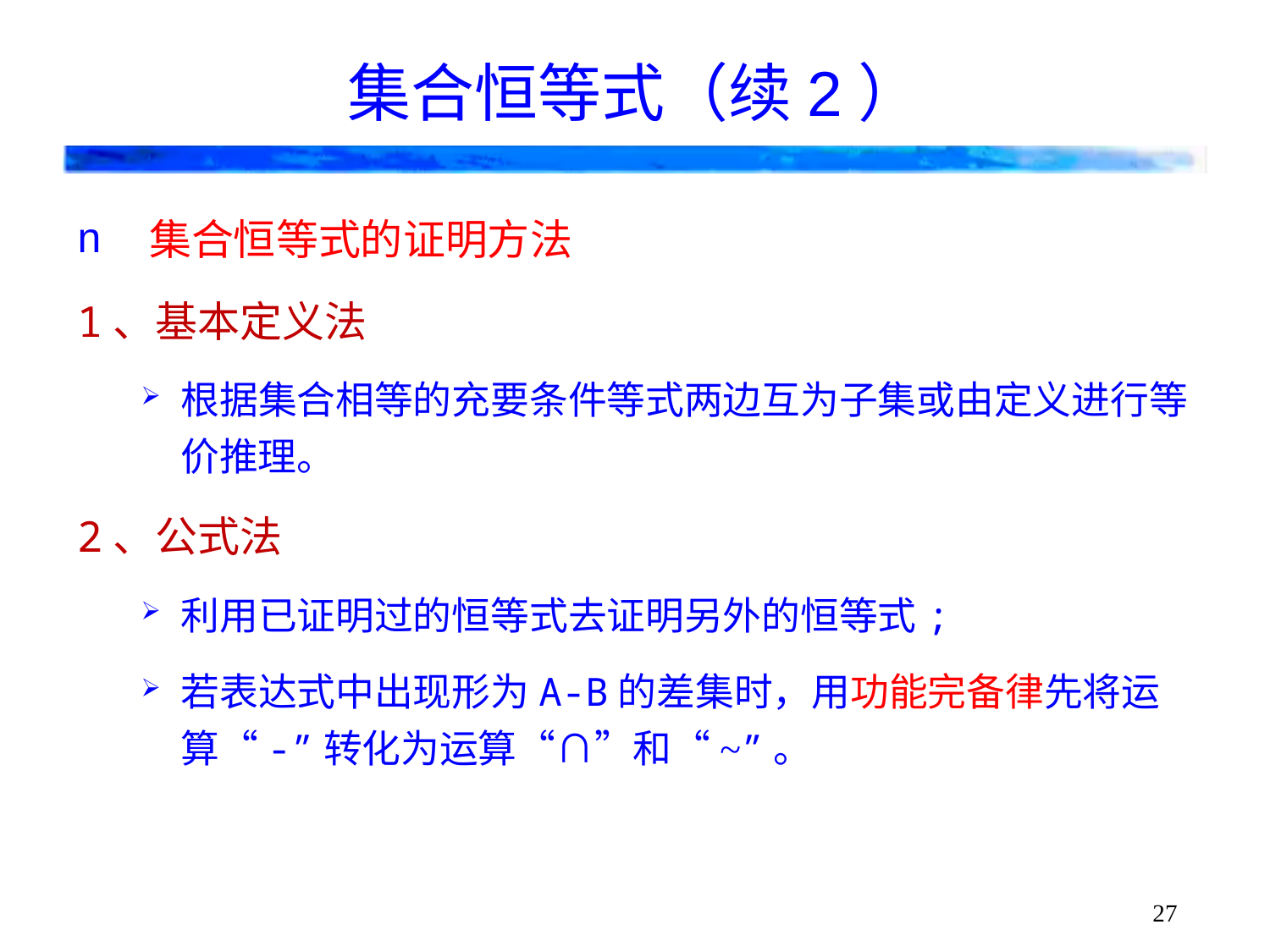

# 集合恒等式（续2）
集合恒等式的证明方法
1、基本定义法
根据集合相等的充要条件等式两边互为子集或由定义进行等价推理。
2、公式法
利用已证明过的恒等式去证明另外的恒等式;
若表达式中出现形为A-B的差集时，用功能完备律先将运算“-”转化为运算“∩”和“~”。

27